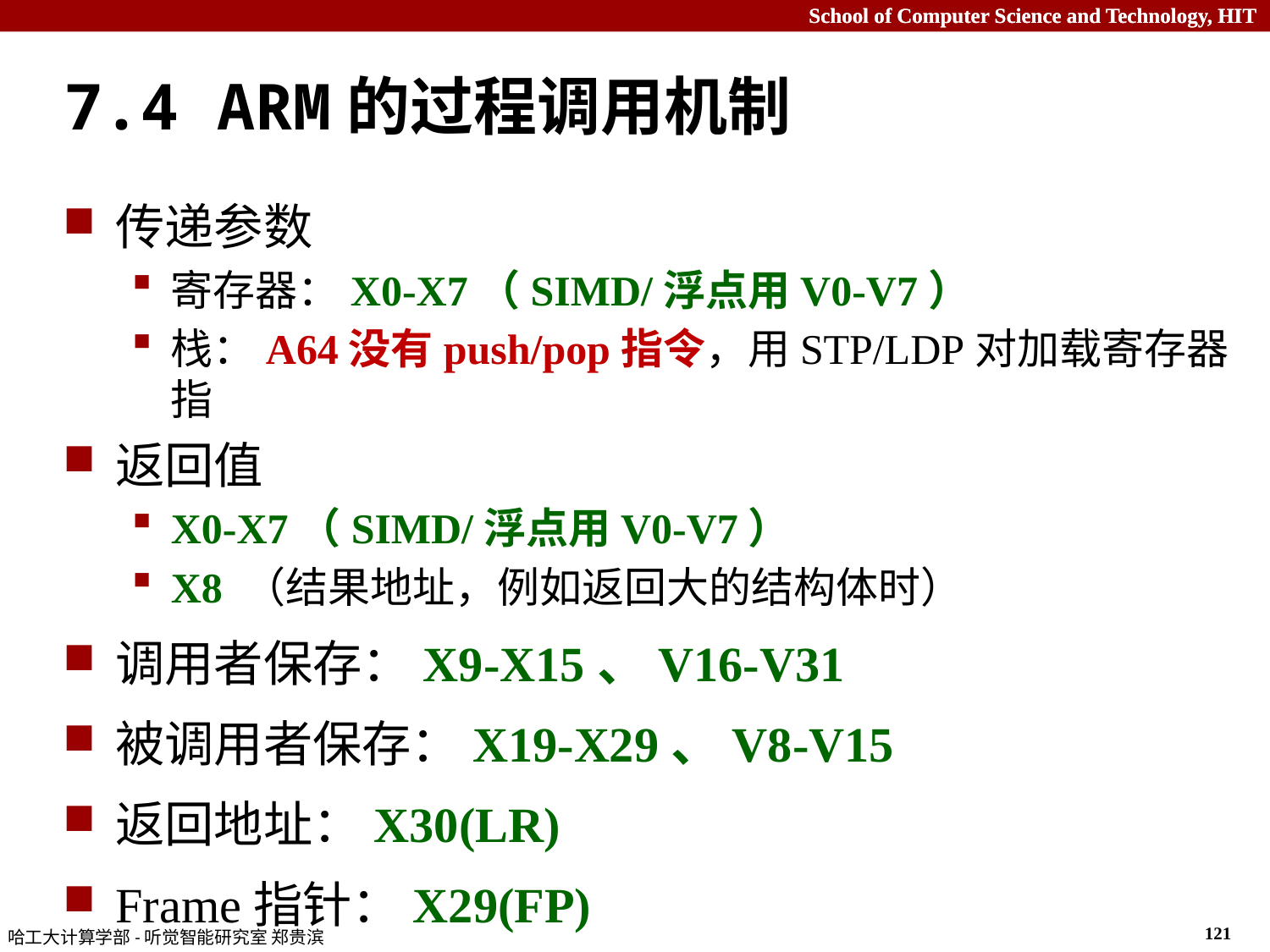

# 7.4 ARM的过程调用机制
传递参数
寄存器：X0-X7（SIMD/浮点用V0-V7）
栈：A64没有push/pop指令，用STP/LDP对加载寄存器指
返回值
X0-X7（SIMD/浮点用V0-V7）
X8 （结果地址，例如返回大的结构体时）
调用者保存：X9-X15、V16-V31
被调用者保存：X19-X29、V8-V15
返回地址：X30(LR)
Frame指针：X29(FP)